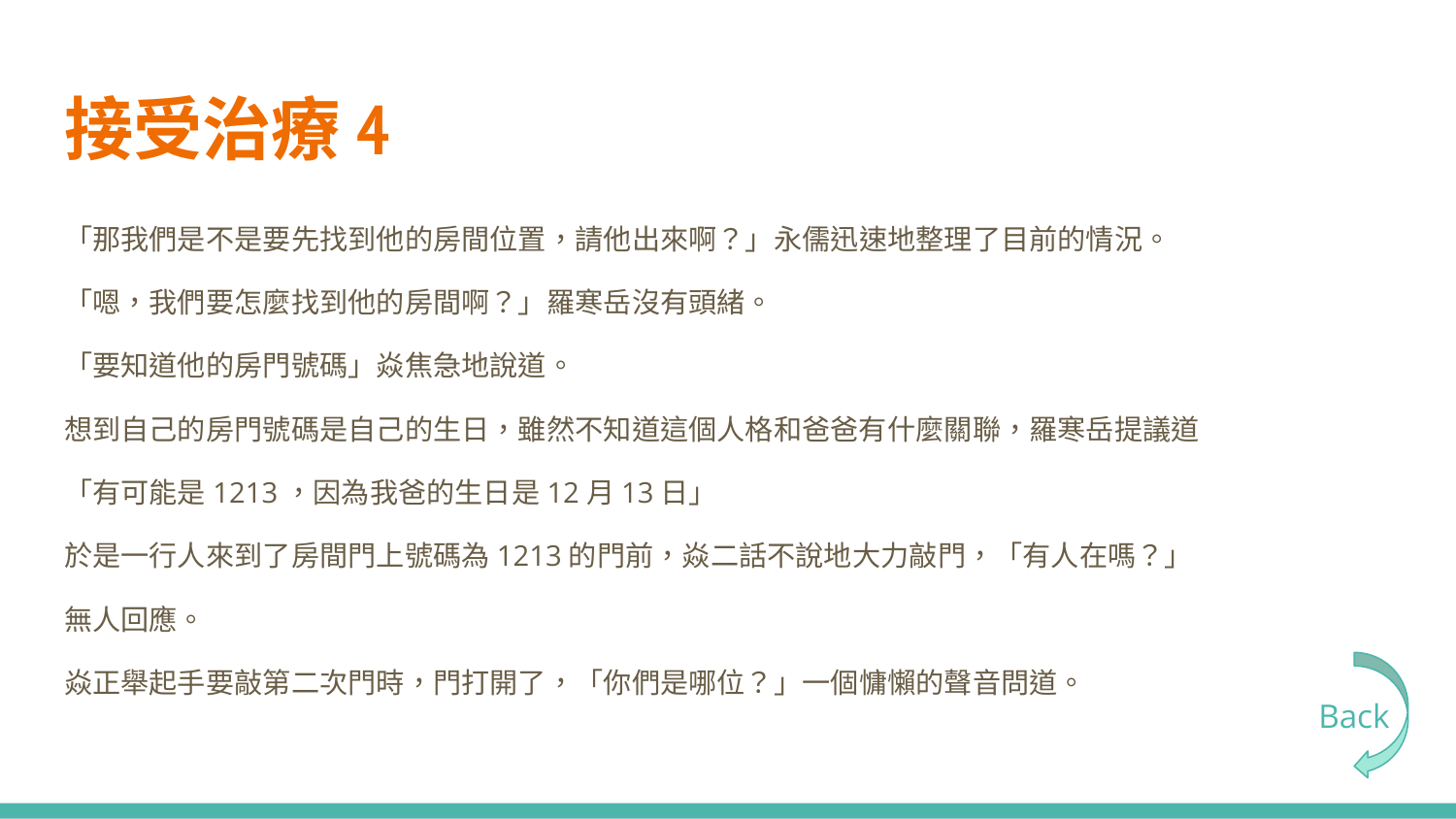

# 接受治療4
「那我們是不是要先找到他的房間位置，請他出來啊？」永儒迅速地整理了目前的情況。
「嗯，我們要怎麼找到他的房間啊？」羅寒岳沒有頭緒。
「要知道他的房門號碼」焱焦急地說道。
想到自己的房門號碼是自己的生日，雖然不知道這個人格和爸爸有什麼關聯，羅寒岳提議道
「有可能是1213，因為我爸的生日是12月13日」
於是一行人來到了房間門上號碼為1213的門前，焱二話不說地大力敲門，「有人在嗎？」
無人回應。
焱正舉起手要敲第二次門時，門打開了，「你們是哪位？」一個慵懶的聲音問道。

Back